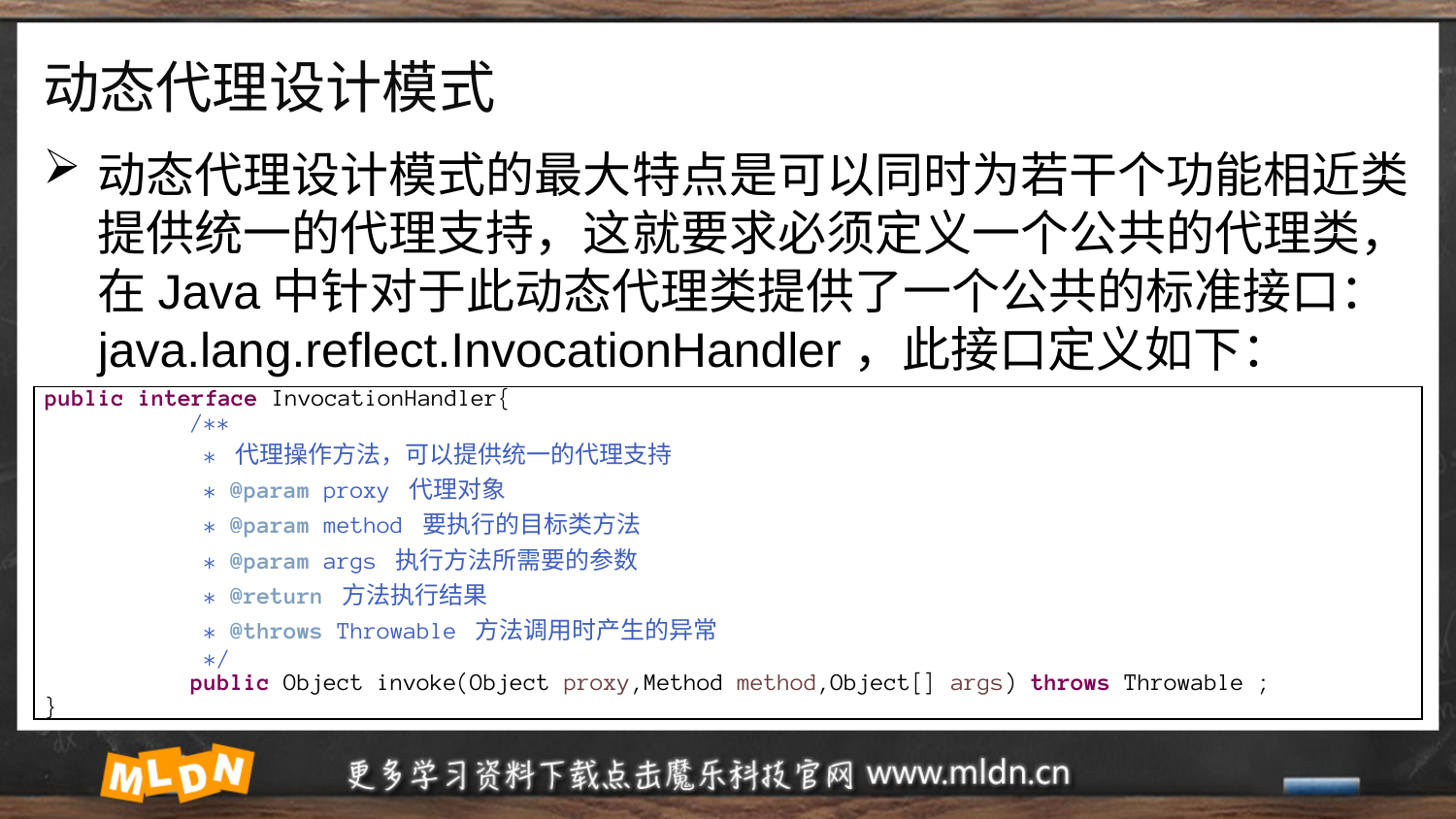

# 动态代理设计模式
动态代理设计模式的最大特点是可以同时为若干个功能相近类提供统一的代理支持，这就要求必须定义一个公共的代理类，在Java中针对于此动态代理类提供了一个公共的标准接口：java.lang.reflect.InvocationHandler，此接口定义如下：
| public interface InvocationHandler{ /\*\* \* 代理操作方法，可以提供统一的代理支持 \* @param proxy 代理对象 \* @param method 要执行的目标类方法 \* @param args 执行方法所需要的参数 \* @return 方法执行结果 \* @throws Throwable 方法调用时产生的异常 \*/ public Object invoke(Object proxy,Method method,Object[] args) throws Throwable ; } |
| --- |